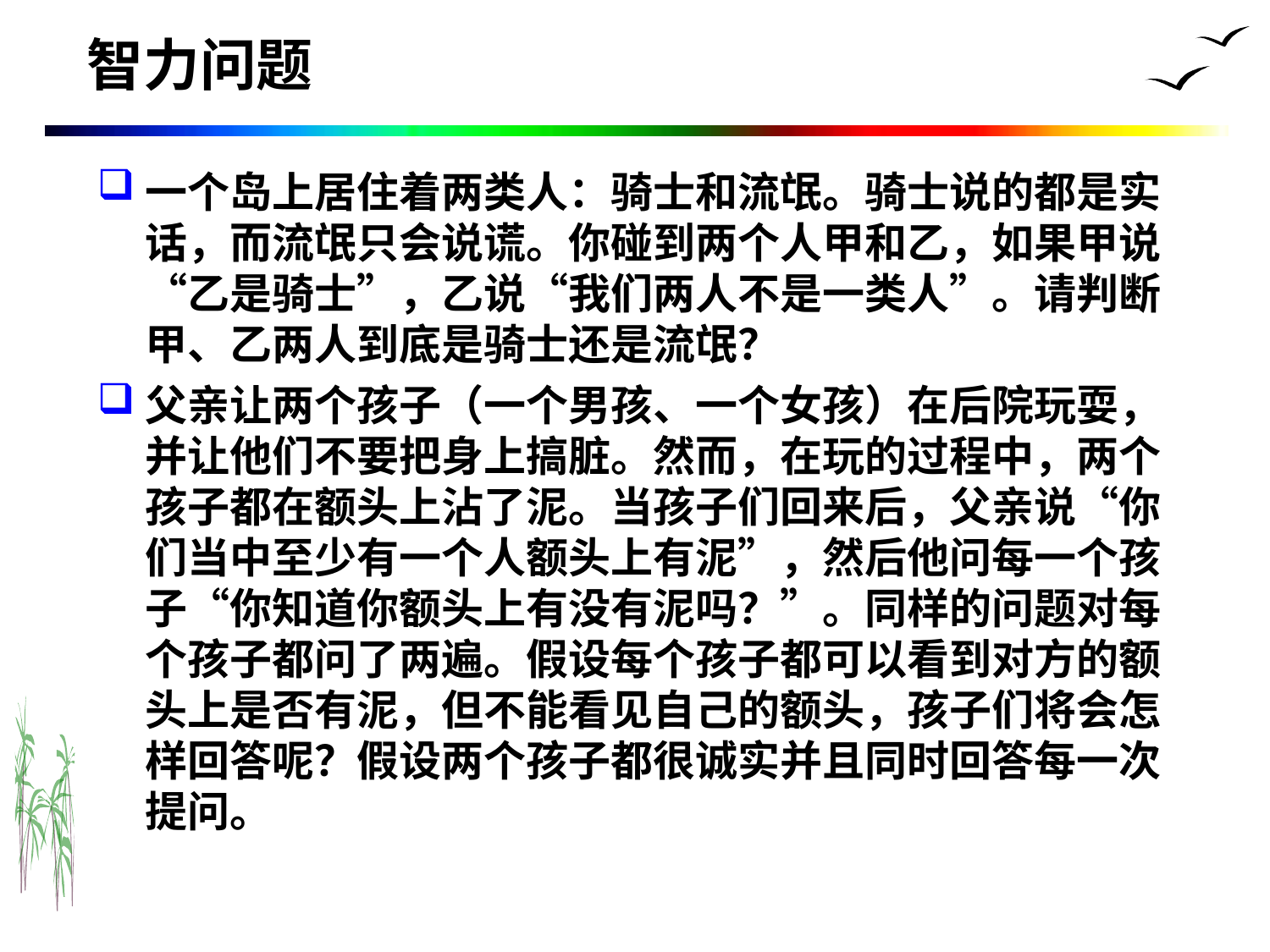

# 智力问题
一个岛上居住着两类人：骑士和流氓。骑士说的都是实话，而流氓只会说谎。你碰到两个人甲和乙，如果甲说“乙是骑士”，乙说“我们两人不是一类人”。请判断甲、乙两人到底是骑士还是流氓？
父亲让两个孩子（一个男孩、一个女孩）在后院玩耍，并让他们不要把身上搞脏。然而，在玩的过程中，两个孩子都在额头上沾了泥。当孩子们回来后，父亲说“你们当中至少有一个人额头上有泥”，然后他问每一个孩子“你知道你额头上有没有泥吗？”。同样的问题对每个孩子都问了两遍。假设每个孩子都可以看到对方的额头上是否有泥，但不能看见自己的额头，孩子们将会怎样回答呢？假设两个孩子都很诚实并且同时回答每一次提问。